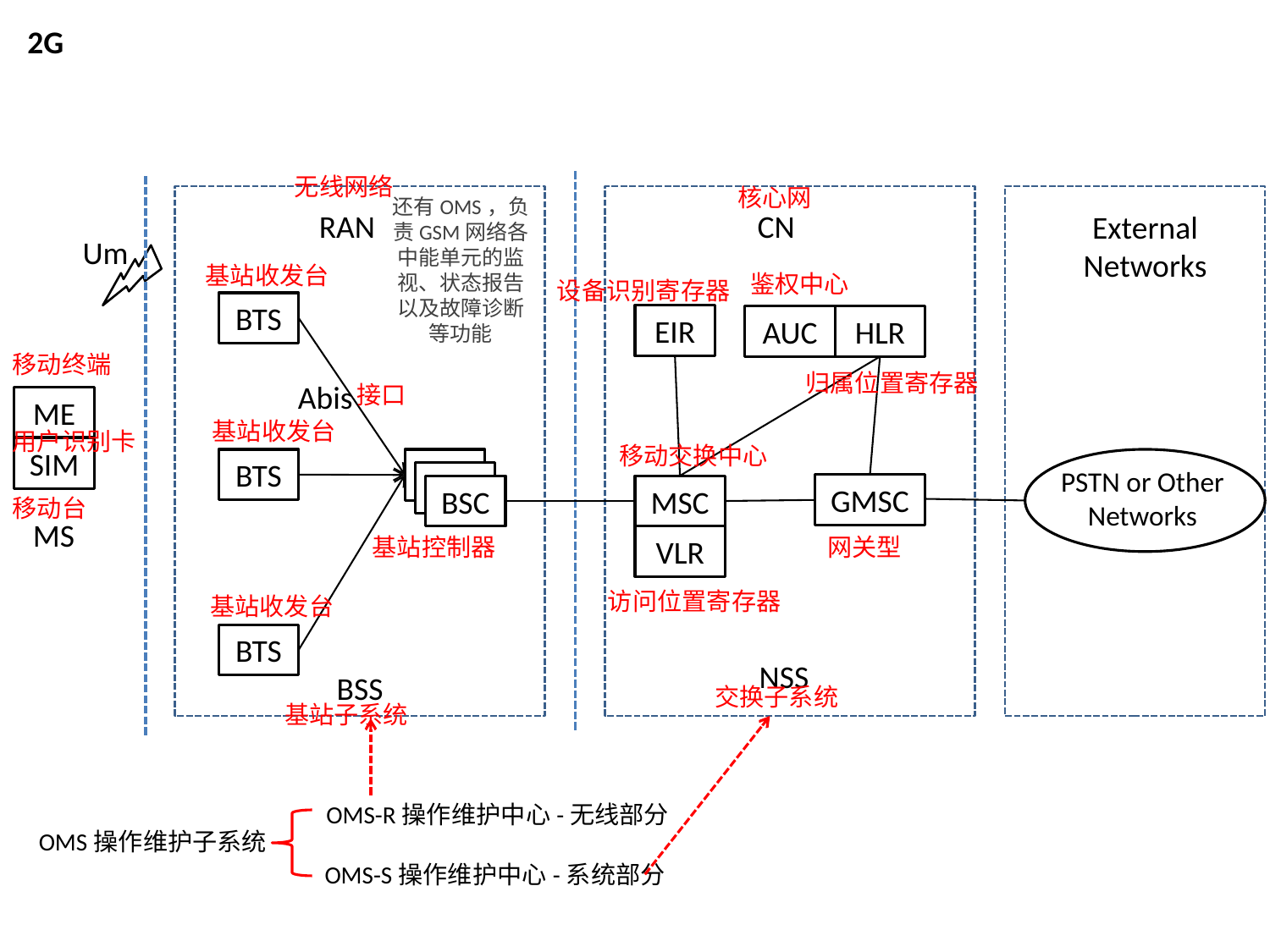

2G
无线网络
核心网

还有OMS，负责GSM网络各中能单元的监视、状态报告以及故障诊断等功能
RAN
CN
External Networks
Um

基站收发台
鉴权中心
设备识别寄存器
BTS
EIR
AUC
HLR
移动终端
归属位置寄存器
Abis
接口
ME
基站收发台
用户识别卡
移动交换中心
SIM
BTS

PSTN or Other Networks

GMSC
BSC
MSC
移动台
MS
网关型
基站控制器
VLR
访问位置寄存器
基站收发台
BTS
NSS
BSS
交换子系统
基站子系统
OMS-R操作维护中心-无线部分

OMS操作维护子系统
OMS-S操作维护中心-系统部分